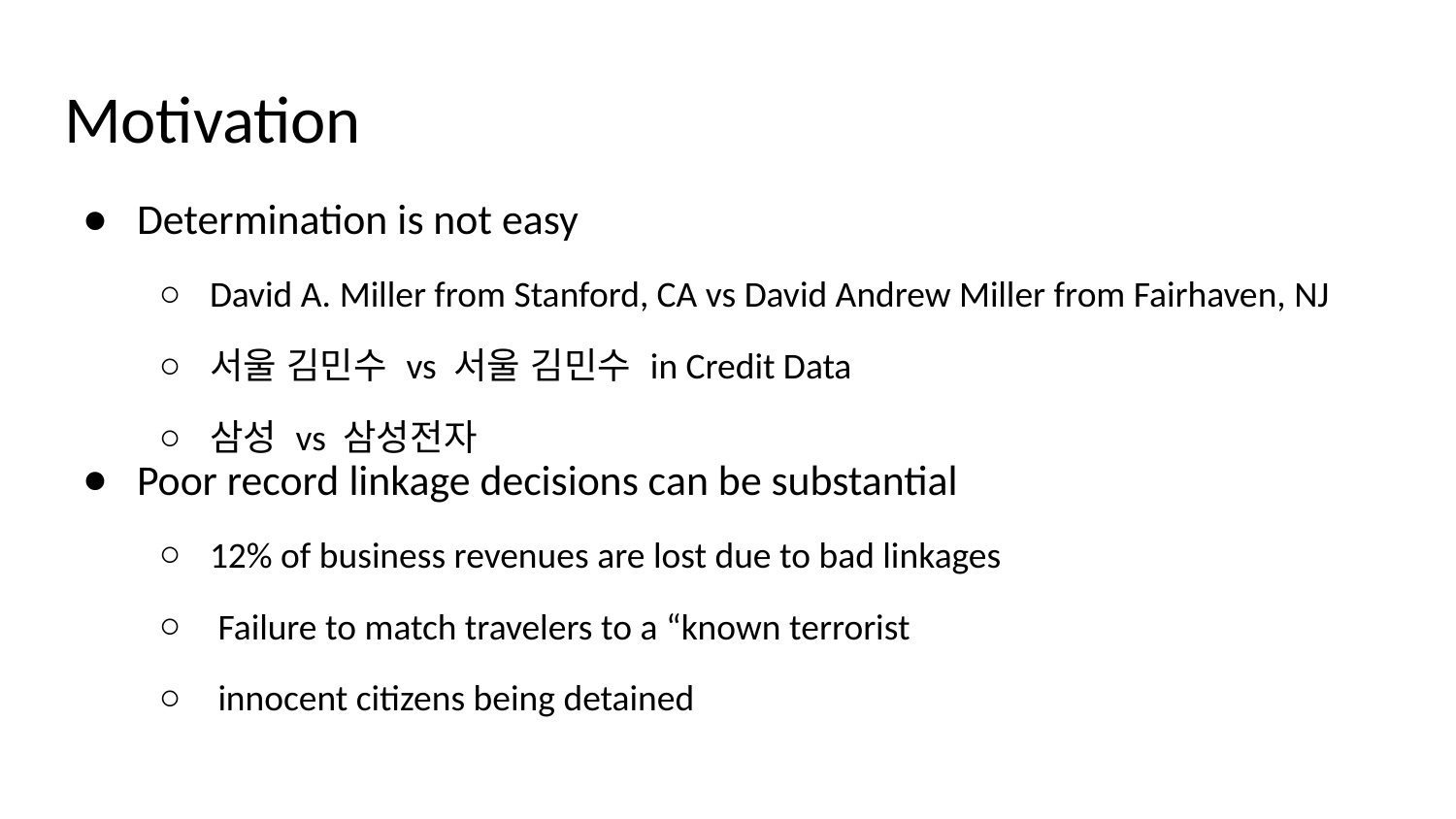

# Motivation
Determination is not easy
David A. Miller from Stanford, CA vs David Andrew Miller from Fairhaven, NJ
서울 김민수 vs 서울 김민수 in Credit Data
삼성 vs 삼성전자
Poor record linkage decisions can be substantial
12% of business revenues are lost due to bad linkages
 Failure to match travelers to a “known terrorist
 innocent citizens being detained